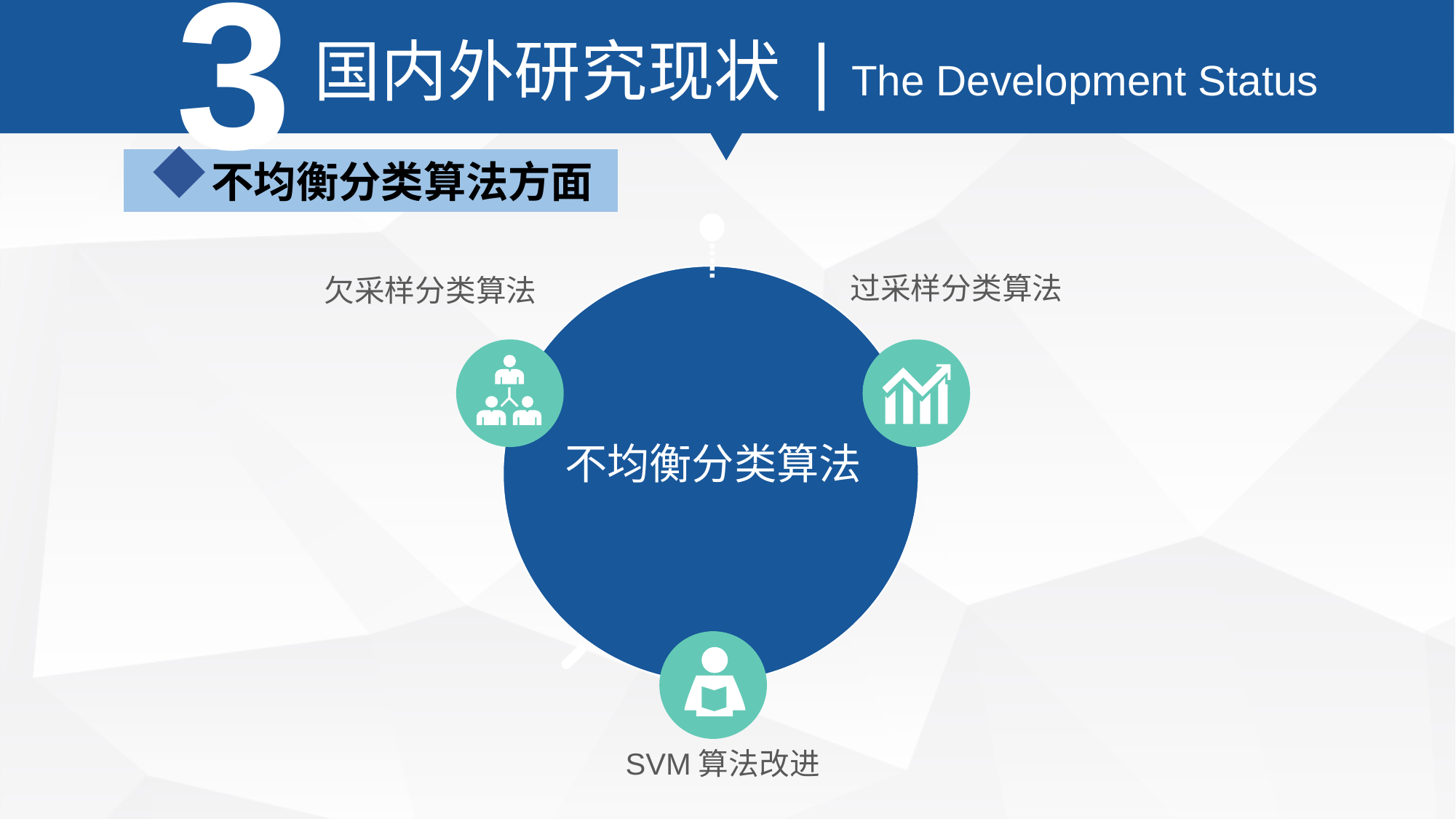

国内外研究现状 | The Development Status
3
不均衡分类算法方面

不均衡分类算法

过采样分类算法
欠采样分类算法
SVM算法改进